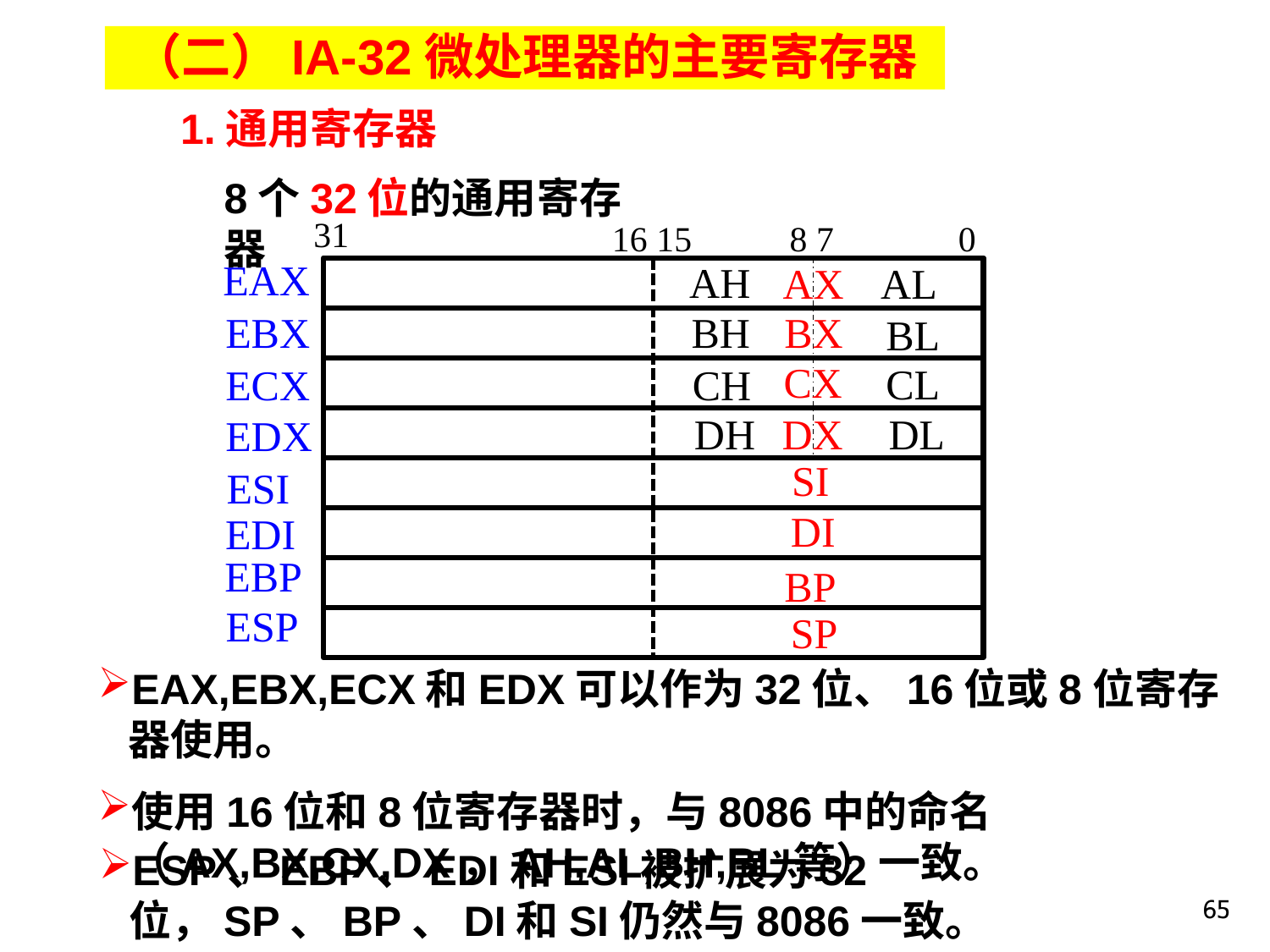

（二）IA-32微处理器的主要寄存器
1.通用寄存器
8个32位的通用寄存器
31
 16 15           8 7              0
EAX
AH
AX
AL

EBX
BH
BX
BL
CX
CL
ECX
CH
DL
DX
DH
EDX
SI
ESI
DI
EDI
EBP
BP
ESP
SP
EAX,EBX,ECX和EDX可以作为32位、16位或8位寄存器使用。
使用16位和8位寄存器时，与8086中的命名（AX,BX,CX,DX，AH,AL,BH,BL等）一致。
ESP、EBP、EDI和ESI被扩展为32位，SP、BP、DI和SI仍然与8086一致。
65